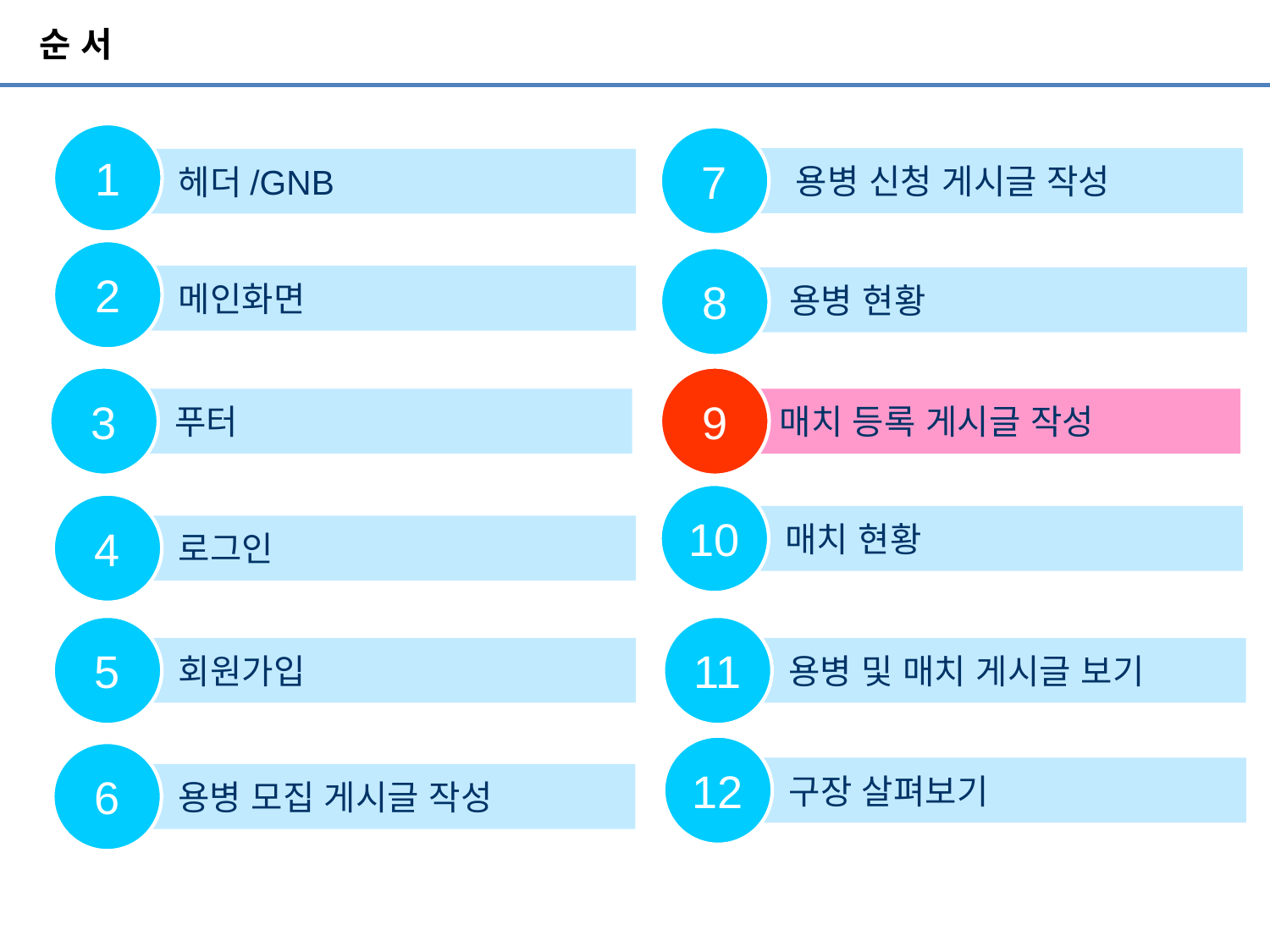

# 순 서

1
7
 ㅇ   용병 신청 게시글 작성
      헤더/GNB
2
8
      메인화면
      용병 현황
3
9
       매치 등록 게시글 작성
      푸터
10
4
      매치 현황
      로그인
5
11
      회원가입
      용병 및 매치 게시글 보기
12
6
      구장 살펴보기
      용병 모집 게시글 작성